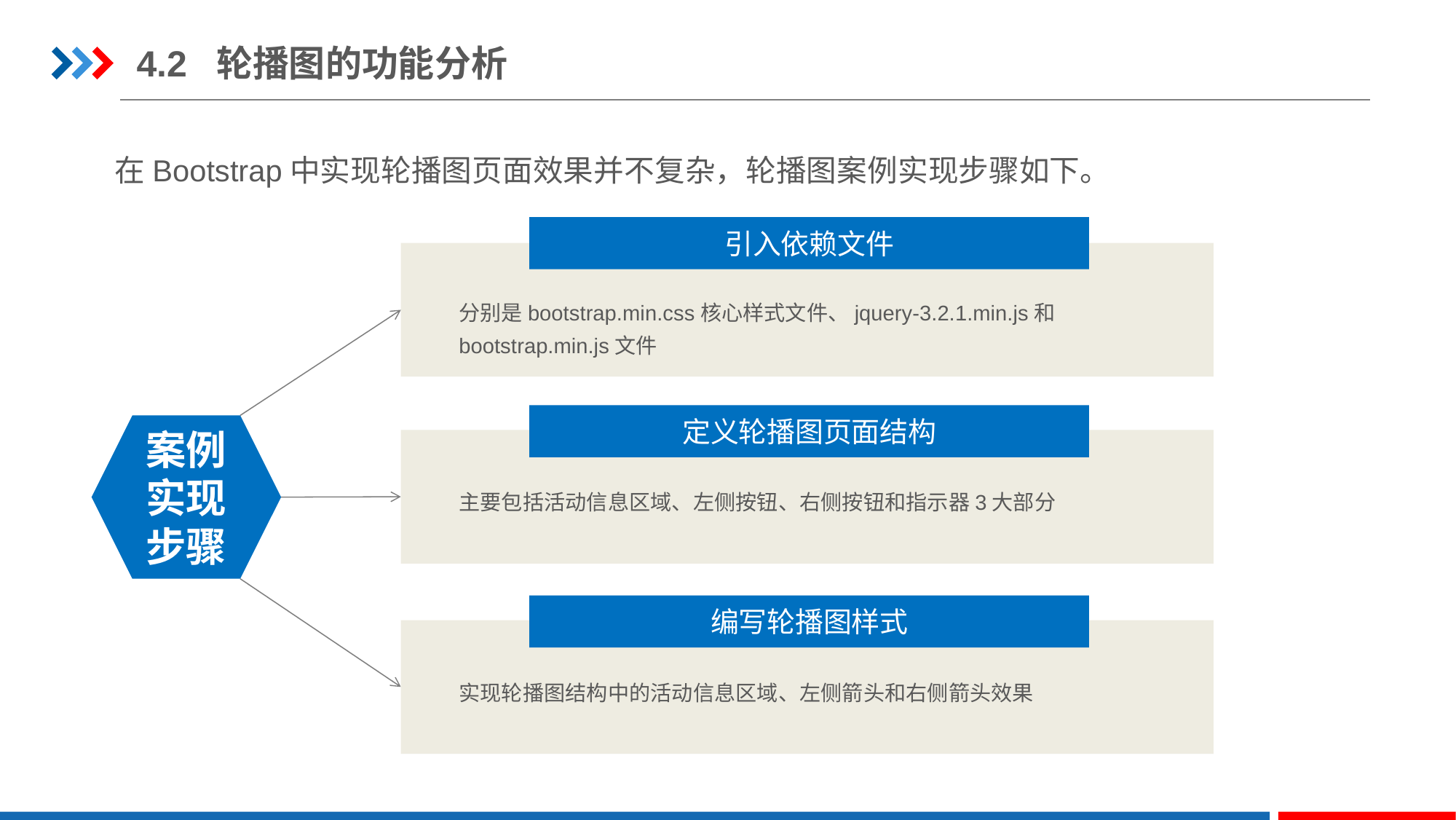

4.2  轮播图的功能分析
在Bootstrap中实现轮播图页面效果并不复杂，轮播图案例实现步骤如下。
引入依赖文件

分别是bootstrap.min.css核心样式文件、jquery-3.2.1.min.js和bootstrap.min.js文件
定义轮播图页面结构
案例实现步骤

主要包括活动信息区域、左侧按钮、右侧按钮和指示器3大部分
编写轮播图样式

实现轮播图结构中的活动信息区域、左侧箭头和右侧箭头效果